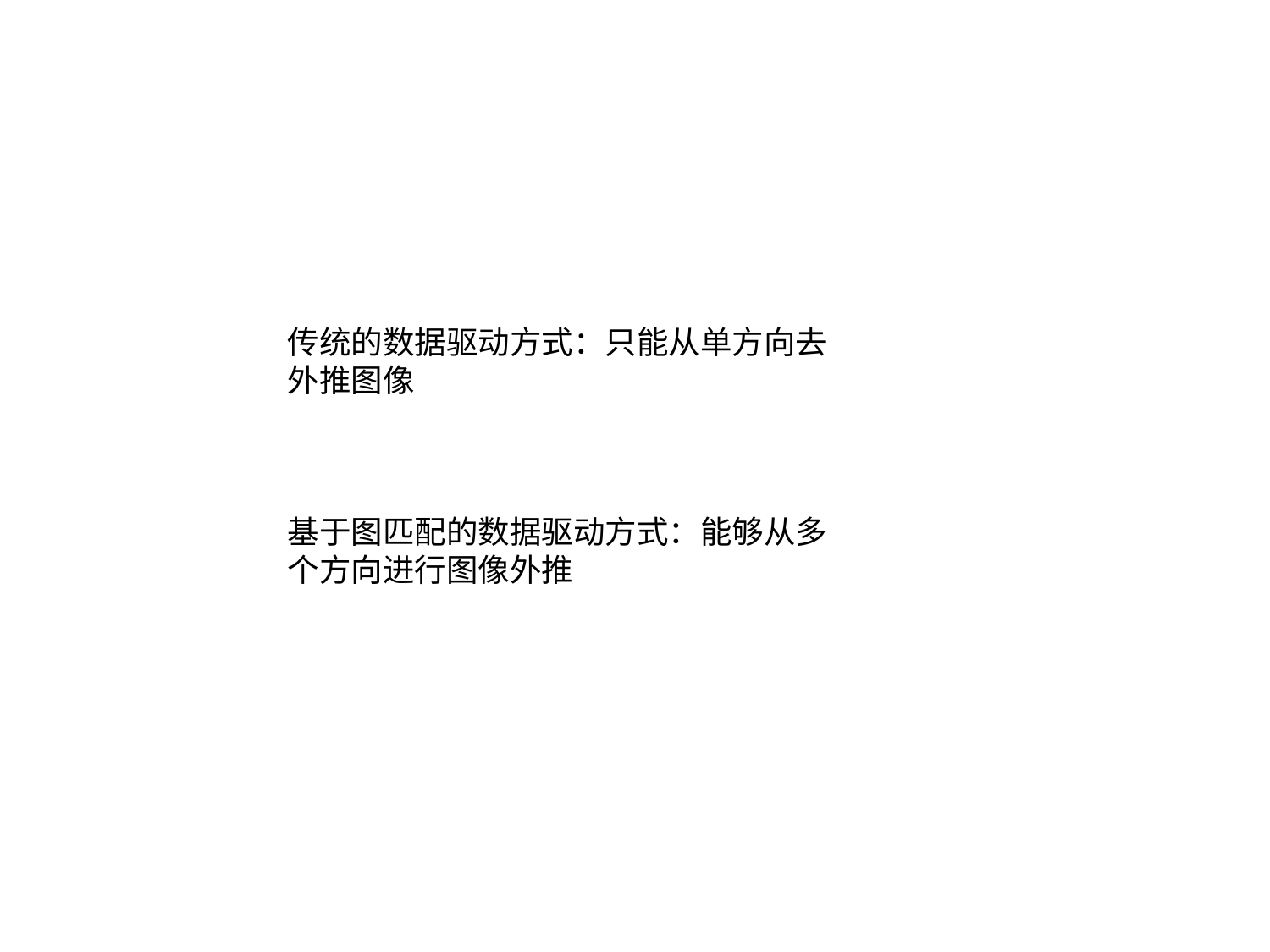

点击添加文本
传统的数据驱动方式：只能从单方向去外推图像
点击添加文本
基于图匹配的数据驱动方式：能够从多个方向进行图像外推
点击添加文本
点击添加文本